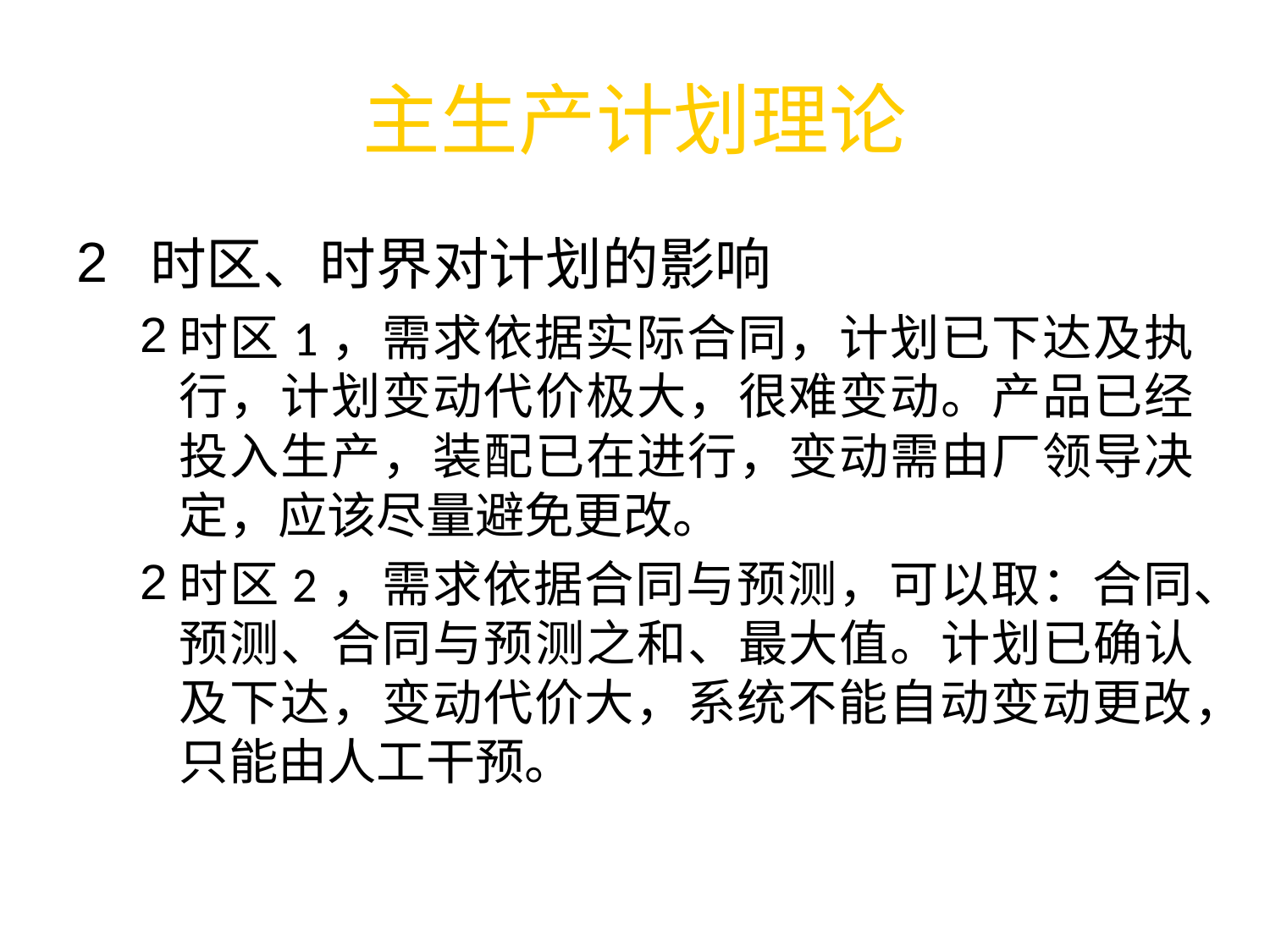

# 主生产计划理论
 时区、时界对计划的影响
时区1，需求依据实际合同，计划已下达及执行，计划变动代价极大，很难变动。产品已经投入生产，装配已在进行，变动需由厂领导决定，应该尽量避免更改。
时区2，需求依据合同与预测，可以取：合同、预测、合同与预测之和、最大值。计划已确认及下达，变动代价大，系统不能自动变动更改，只能由人工干预。